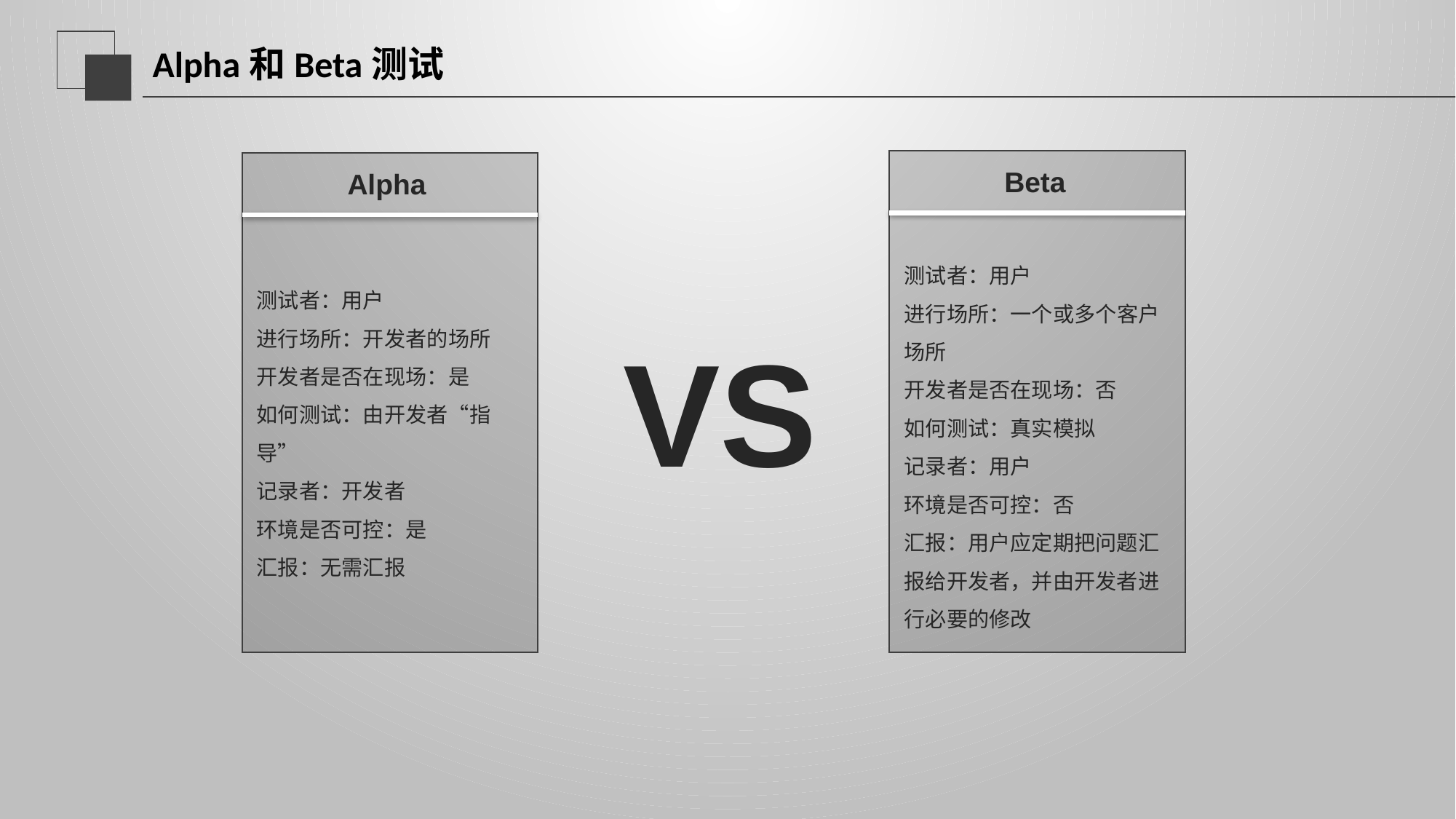

延迟符
# Alpha和Beta测试

Beta
Alpha
测试者：用户
进行场所：一个或多个客户场所
开发者是否在现场：否
如何测试：真实模拟
记录者：用户
环境是否可控：否
汇报：用户应定期把问题汇报给开发者，并由开发者进行必要的修改
测试者：用户
进行场所：开发者的场所
开发者是否在现场：是
如何测试：由开发者“指导”
记录者：开发者
环境是否可控：是
汇报：无需汇报
VS